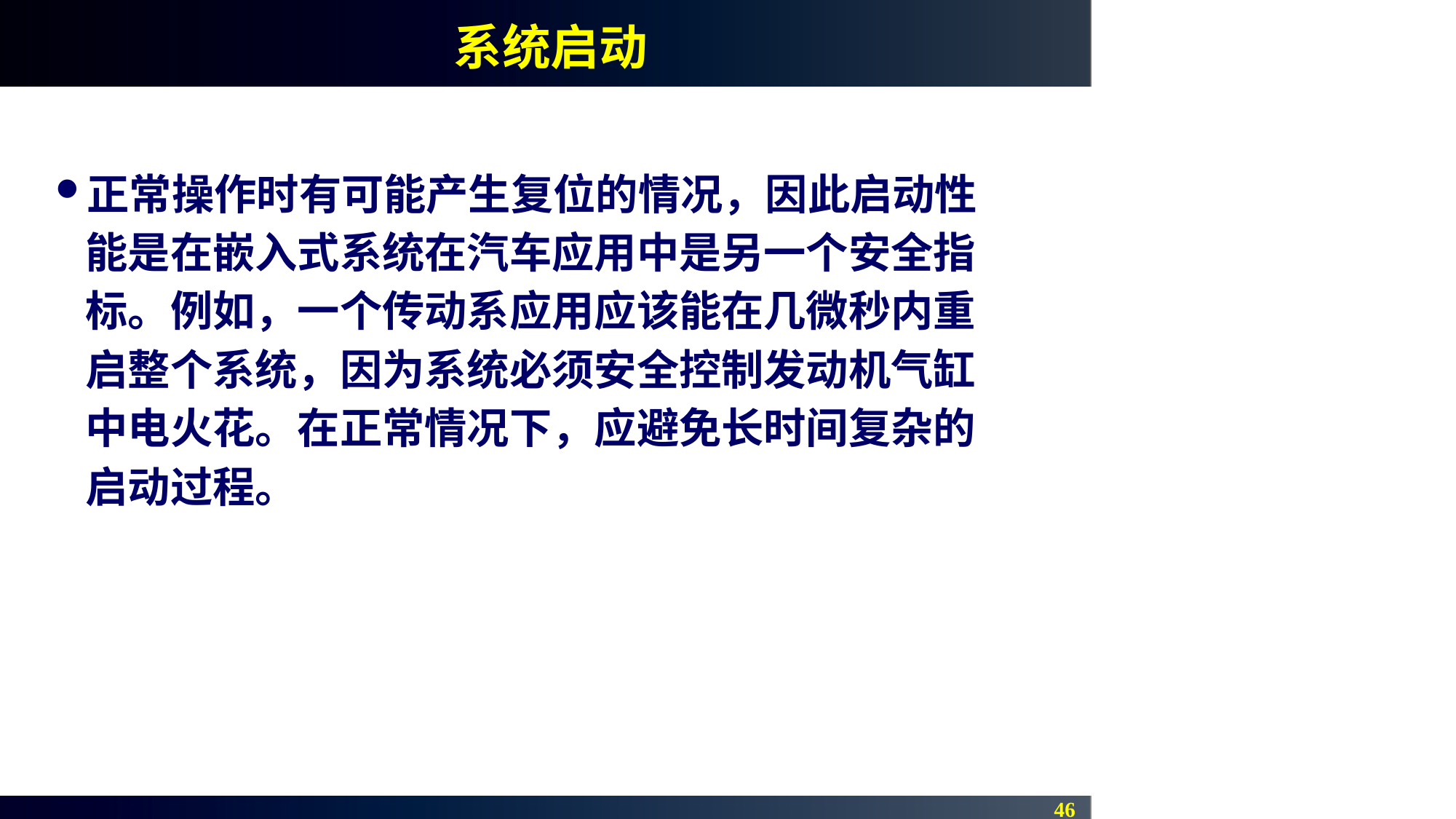

系统启动
正常操作时有可能产生复位的情况，因此启动性能是在嵌入式系统在汽车应用中是另一个安全指标。例如，一个传动系应用应该能在几微秒内重启整个系统，因为系统必须安全控制发动机气缸中电火花。在正常情况下，应避免长时间复杂的启动过程。